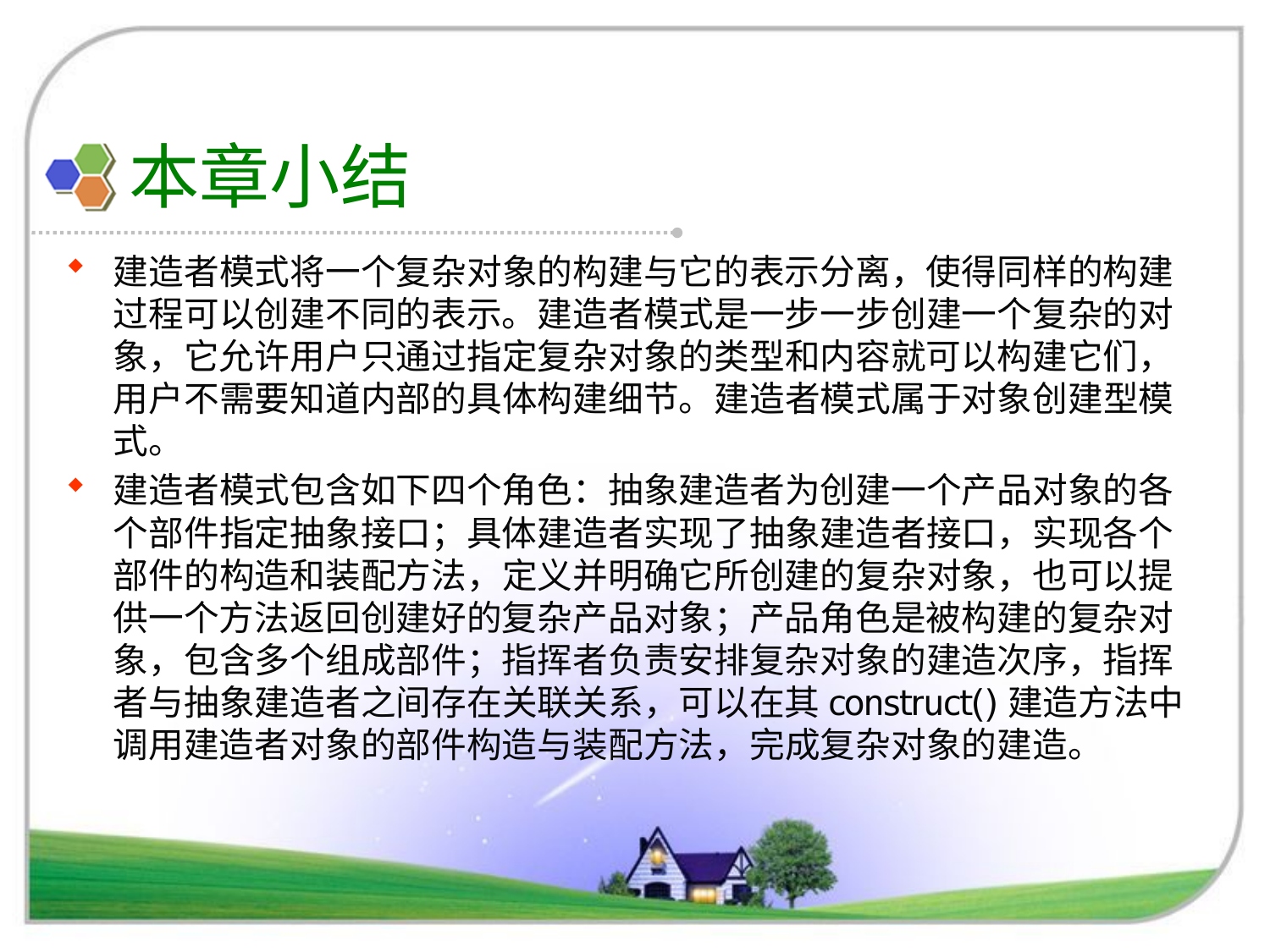

# 本章小结
建造者模式将一个复杂对象的构建与它的表示分离，使得同样的构建过程可以创建不同的表示。建造者模式是一步一步创建一个复杂的对象，它允许用户只通过指定复杂对象的类型和内容就可以构建它们，用户不需要知道内部的具体构建细节。建造者模式属于对象创建型模式。
建造者模式包含如下四个角色：抽象建造者为创建一个产品对象的各个部件指定抽象接口；具体建造者实现了抽象建造者接口，实现各个部件的构造和装配方法，定义并明确它所创建的复杂对象，也可以提供一个方法返回创建好的复杂产品对象；产品角色是被构建的复杂对象，包含多个组成部件；指挥者负责安排复杂对象的建造次序，指挥者与抽象建造者之间存在关联关系，可以在其construct()建造方法中调用建造者对象的部件构造与装配方法，完成复杂对象的建造。